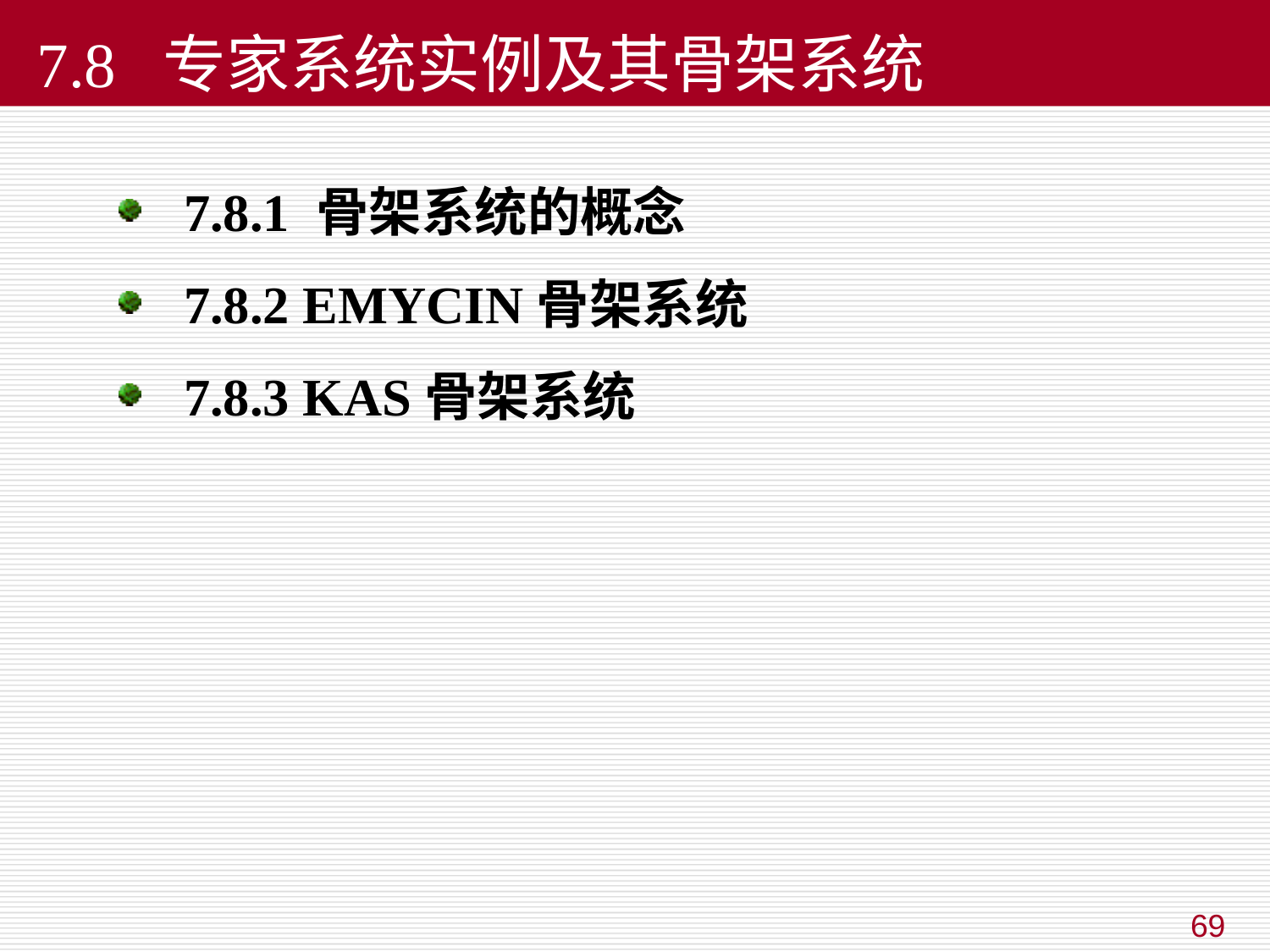

#
7.8  专家系统实例及其骨架系统
7.8.1 骨架系统的概念
7.8.2 EMYCIN骨架系统
7.8.3 KAS骨架系统
69